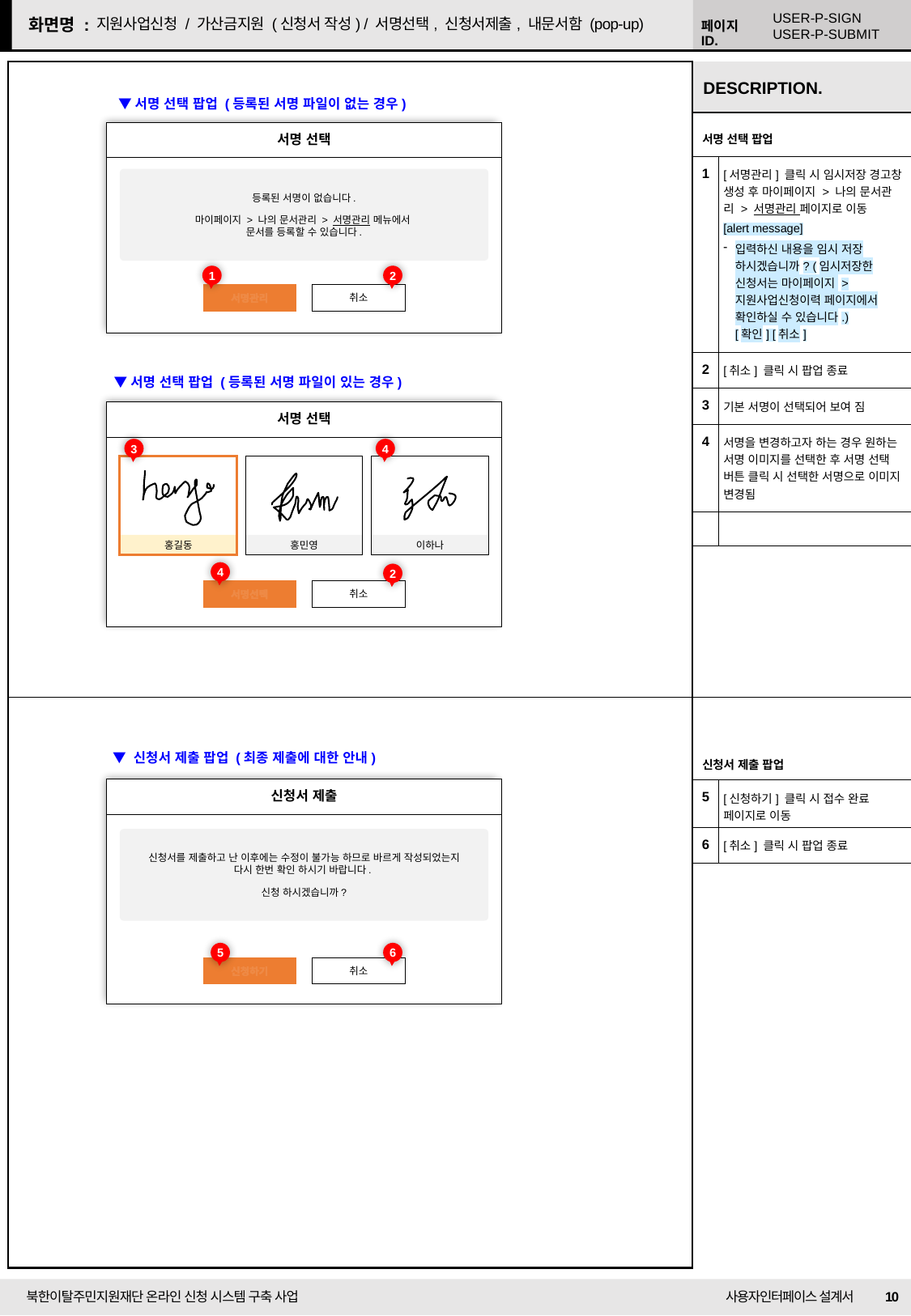

지원사업신청 / 가산금지원 (신청서 작성) / 서명선택, 신청서제출, 내문서함 (pop-up)
USER-P-SIGN
USER-P-SUBMIT
▼서명 선택 팝업 (등록된 서명 파일이 없는 경우)

서명 선택
등록된 서명이 없습니다.
마이페이지 > 나의 문서관리 > 서명관리 메뉴에서
문서를 등록할 수 있습니다.
서명관리
취소
1
2
| 서명 선택 팝업 |  |
| --- | --- |
| 1 | [서명관리] 클릭 시 임시저장 경고창 생성 후 마이페이지 > 나의 문서관리 > 서명관리 페이지로 이동 [alert message] 입력하신 내용을 임시 저장 하시겠습니까? (임시저장한 신청서는 마이페이지 > 지원사업신청이력 페이지에서 확인하실 수 있습니다.) [확인] [취소] |
| 2 | [취소] 클릭 시 팝업 종료 |
| 3 | 기본 서명이 선택되어 보여 짐 |
| 4 | 서명을 변경하고자 하는 경우 원하는 서명 이미지를 선택한 후 서명 선택 버튼 클릭 시 선택한 서명으로 이미지 변경됨 |
|  |  |
▼서명 선택 팝업 (등록된 서명 파일이 있는 경우)

서명 선택

홍길동

홍민영

이하나

서명선택
취소
3
4
4
2
▼ 신청서 제출 팝업 (최종 제출에 대한 안내)
| 신청서 제출 팝업 |  |
| --- | --- |
| 5 | [신청하기] 클릭 시 접수 완료 페이지로 이동 |
| 6 | [취소] 클릭 시 팝업 종료 |

신청서 제출
신청서를 제출하고 난 이후에는 수정이 불가능 하므로 바르게 작성되었는지 다시 한번 확인 하시기 바랍니다.
신청 하시겠습니까?
6
5
신청하기
취소
10